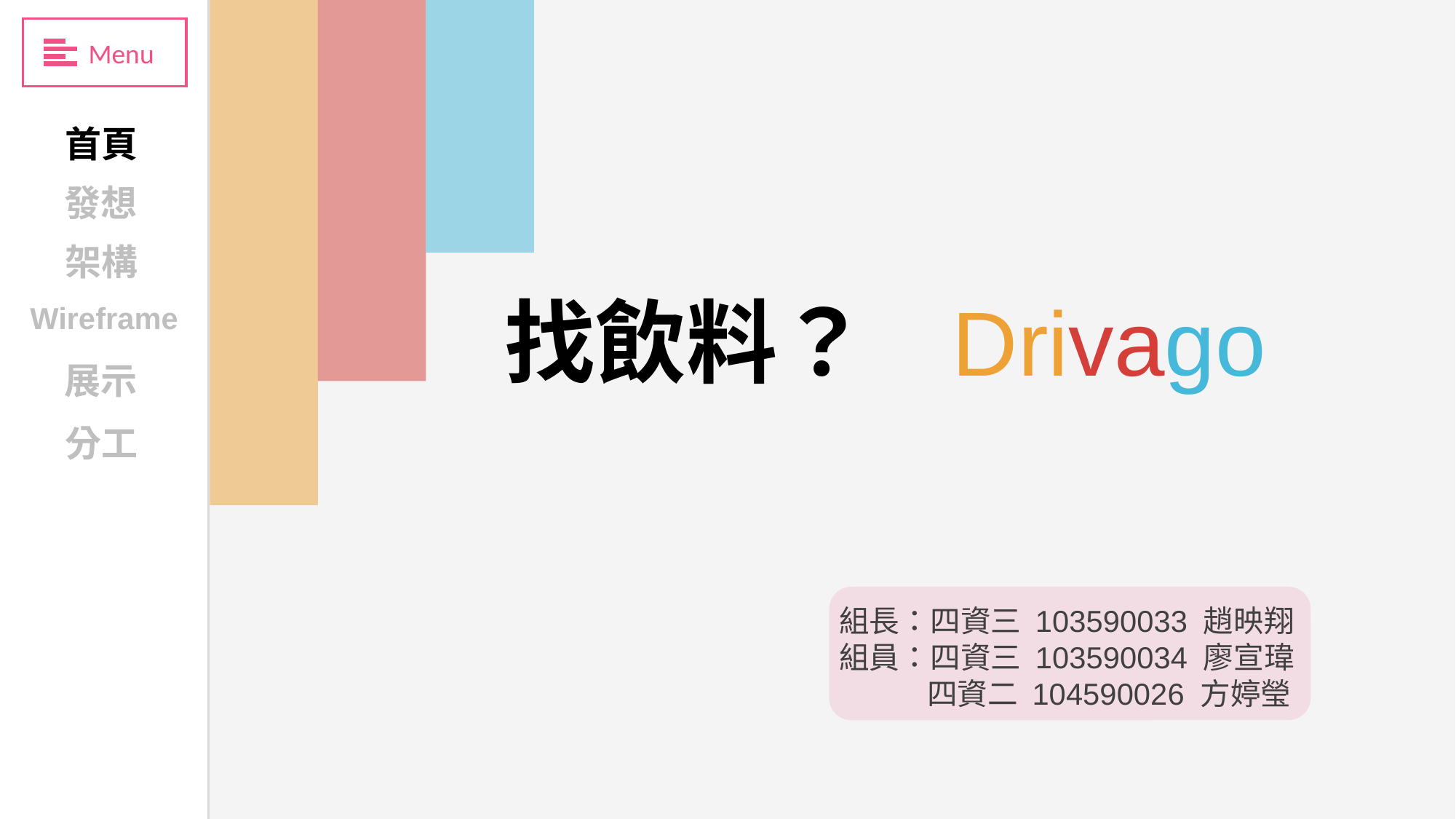

Menu
首頁
發想
架構
找飲料？   Drivago
Wireframe
展示
分工

組長：四資三 103590033 趙映翔
組員：四資三 103590034 廖宣瑋
            四資二 104590026 方婷瑩